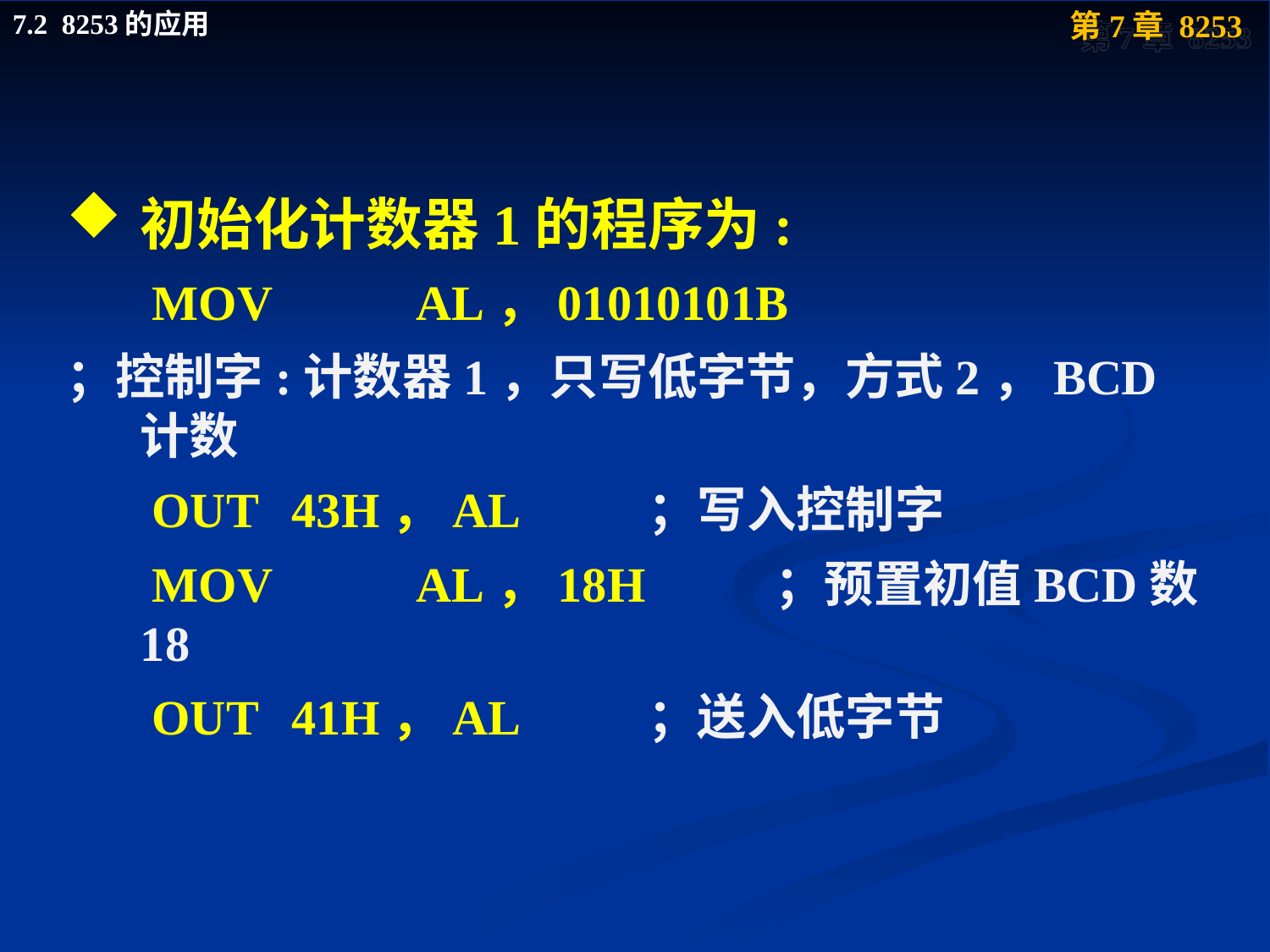

初始化计数器1的程序为:
       MOV	  AL，01010101B
；控制字:计数器1，只写低字节，方式2，BCD计数
       OUT	  43H，AL		；写入控制字
       MOV	  AL，18H		；预置初值BCD数18
       OUT	  41H，AL		；送入低字节